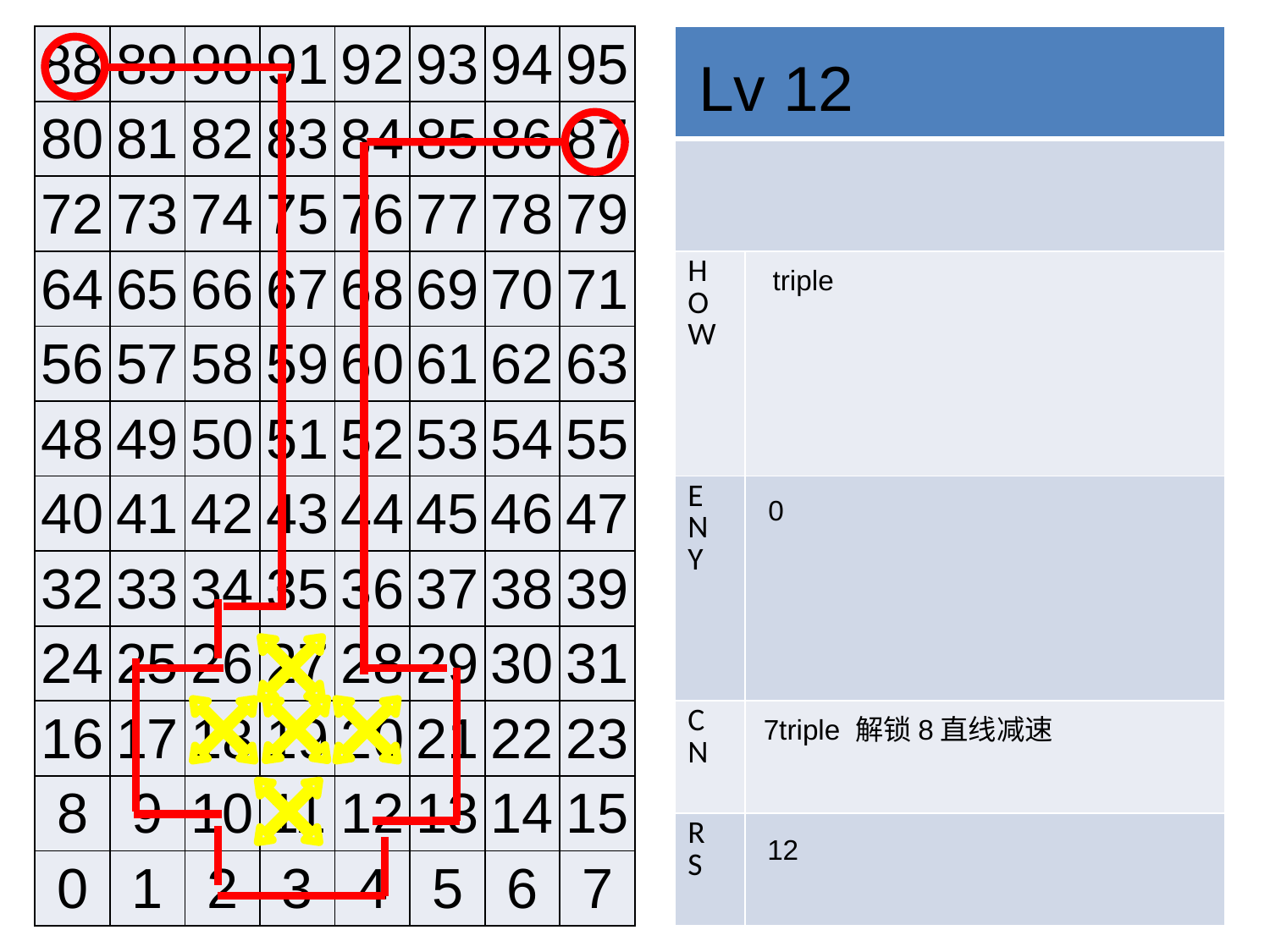

Lv 12

triple
0

7triple 解锁8直线减速

12